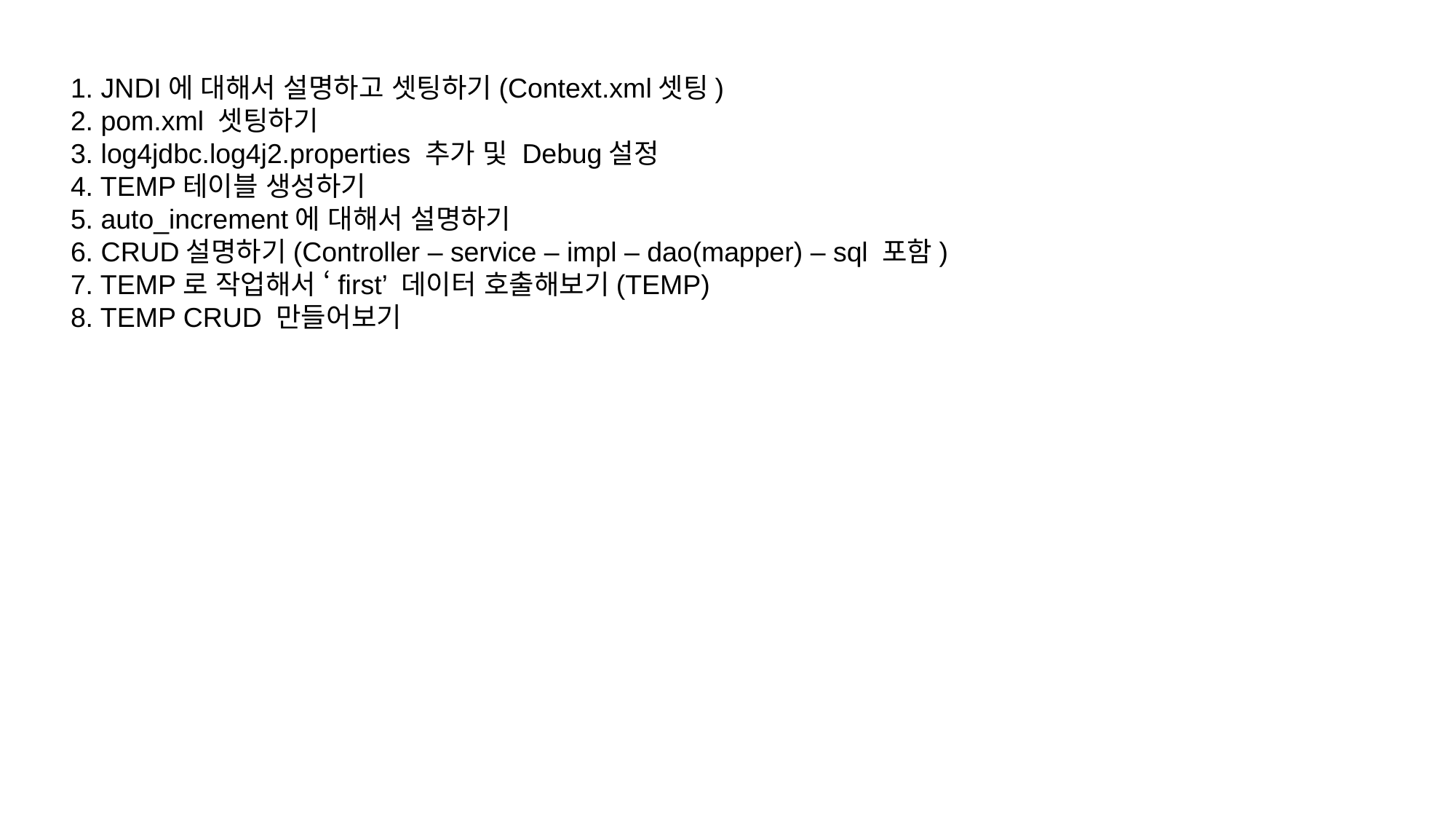

1. JNDI에 대해서 설명하고 셋팅하기(Context.xml셋팅)
2. pom.xml 셋팅하기
3. log4jdbc.log4j2.properties 추가 및 Debug설정
4. TEMP테이블 생성하기
5. auto_increment에 대해서 설명하기
6. CRUD설명하기(Controller – service – impl – dao(mapper) – sql 포함)
7. TEMP로 작업해서 ‘first’ 데이터 호출해보기(TEMP)
8. TEMP CRUD 만들어보기